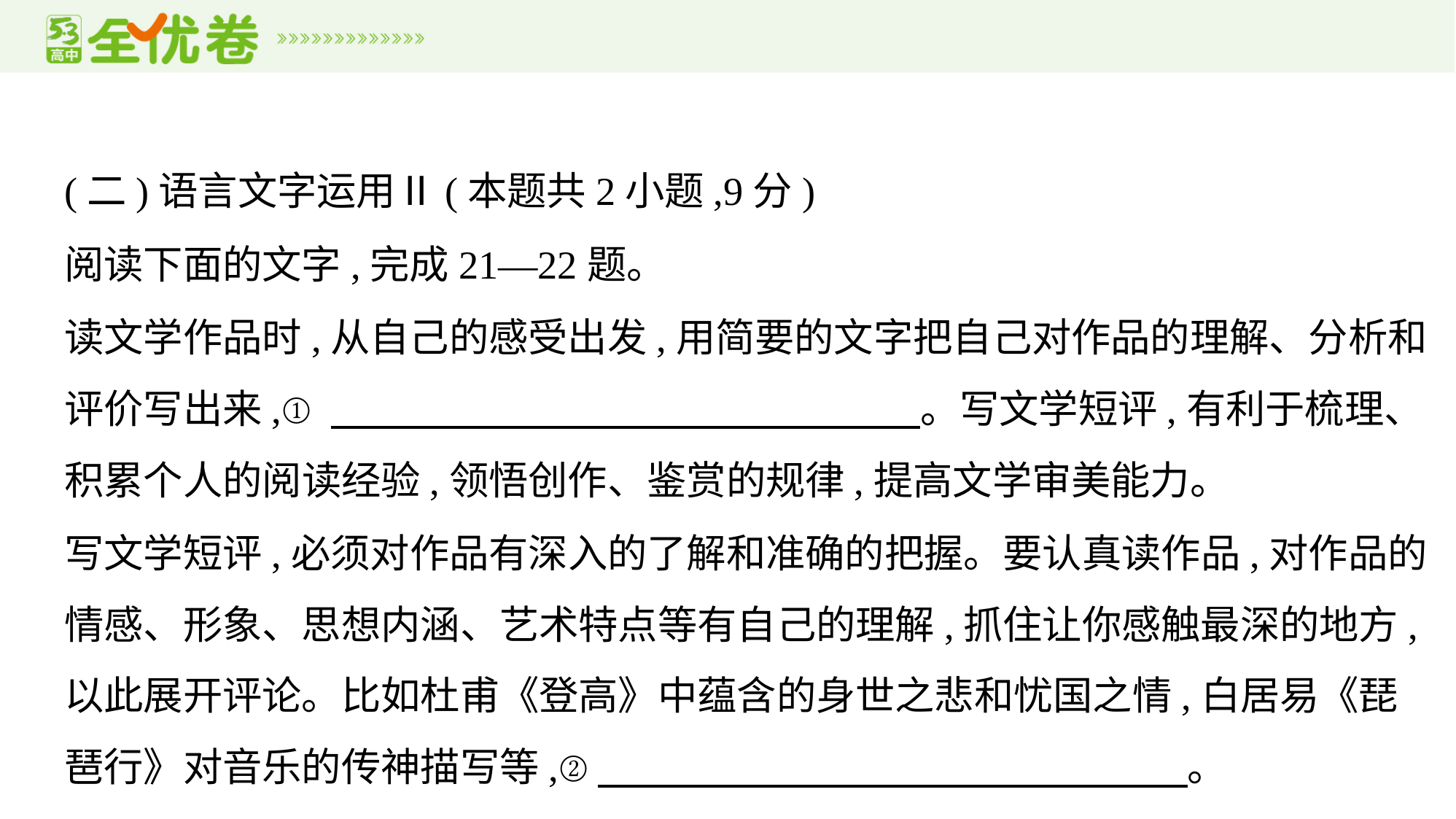

(二)语言文字运用Ⅱ(本题共2小题,9分)
阅读下面的文字,完成21—22题。
读文学作品时,从自己的感受出发,用简要的文字把自己对作品的理解、分析和
评价写出来,①　　　　　　　　　　　　　　    。写文学短评,有利于梳理、
积累个人的阅读经验,领悟创作、鉴赏的规律,提高文学审美能力。
写文学短评,必须对作品有深入的了解和准确的把握。要认真读作品,对作品的
情感、形象、思想内涵、艺术特点等有自己的理解,抓住让你感触最深的地方,
以此展开评论。比如杜甫《登高》中蕴含的身世之悲和忧国之情,白居易《琵
琶行》对音乐的传神描写等,②　　　　　　　　　　　　　　    。